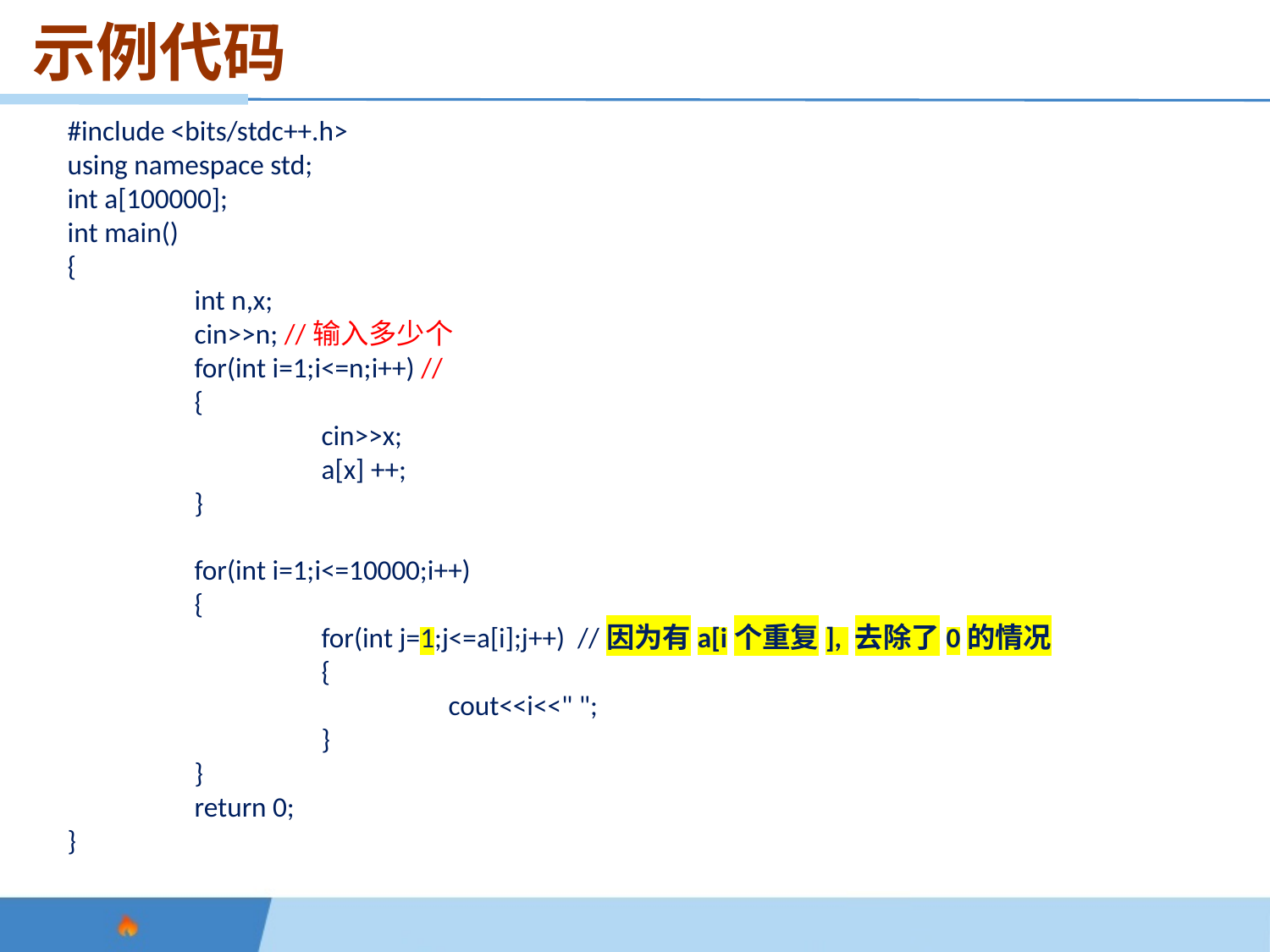

示例代码
#include <bits/stdc++.h>
using namespace std;
int a[100000];
int main()
{
	int n,x;
	cin>>n; //输入多少个
	for(int i=1;i<=n;i++) //
	{
		cin>>x;
		a[x] ++;
	}

	for(int i=1;i<=10000;i++)
	{
		for(int j=1;j<=a[i];j++)  //因为有a[i个重复], 去除了0的情况
		{
			cout<<i<<" ";
		}
	}
	return 0;
}